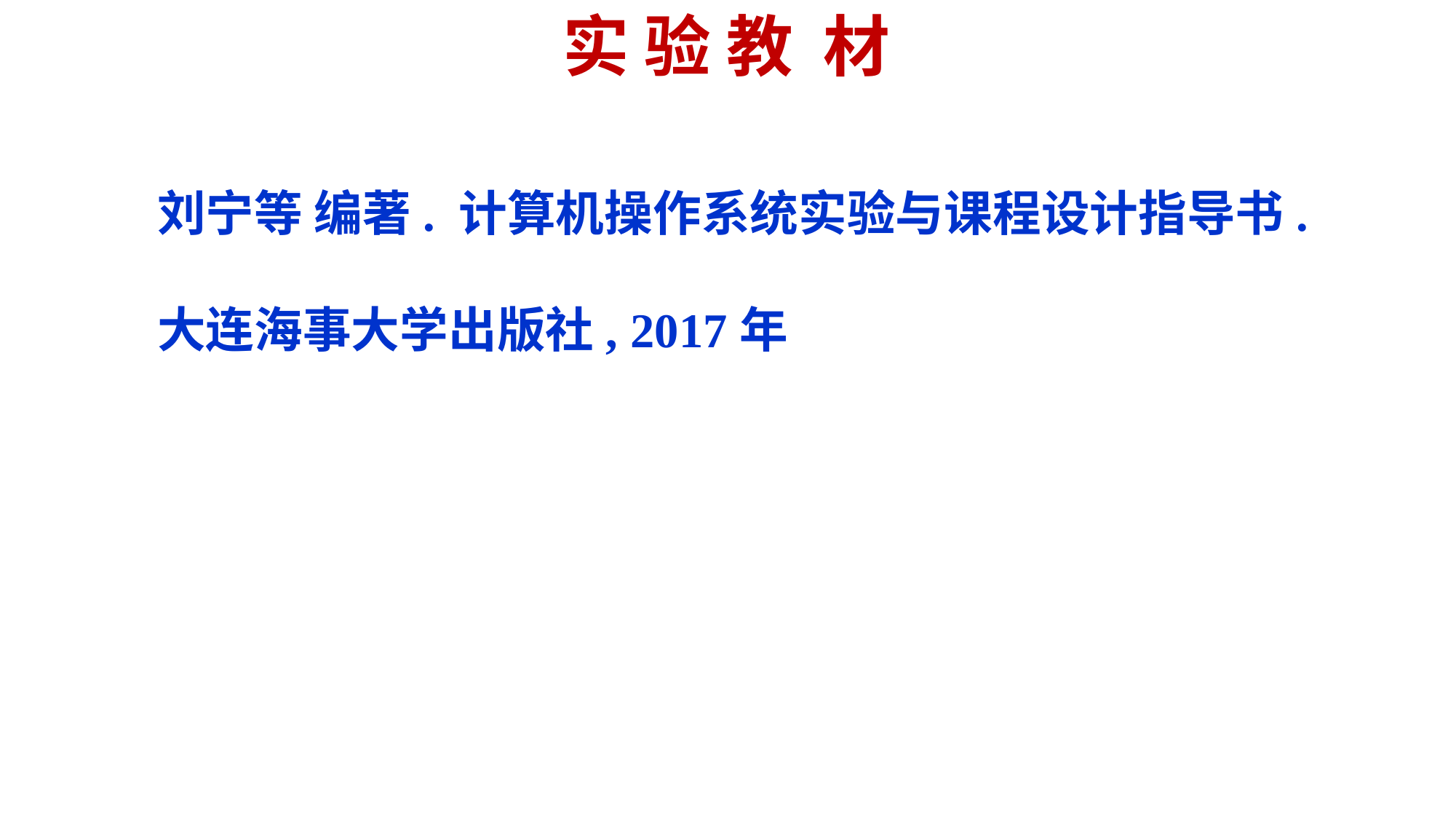

实 验 教  材
刘宁等 编著. 计算机操作系统实验与课程设计指导书.
大连海事大学出版社, 2017年